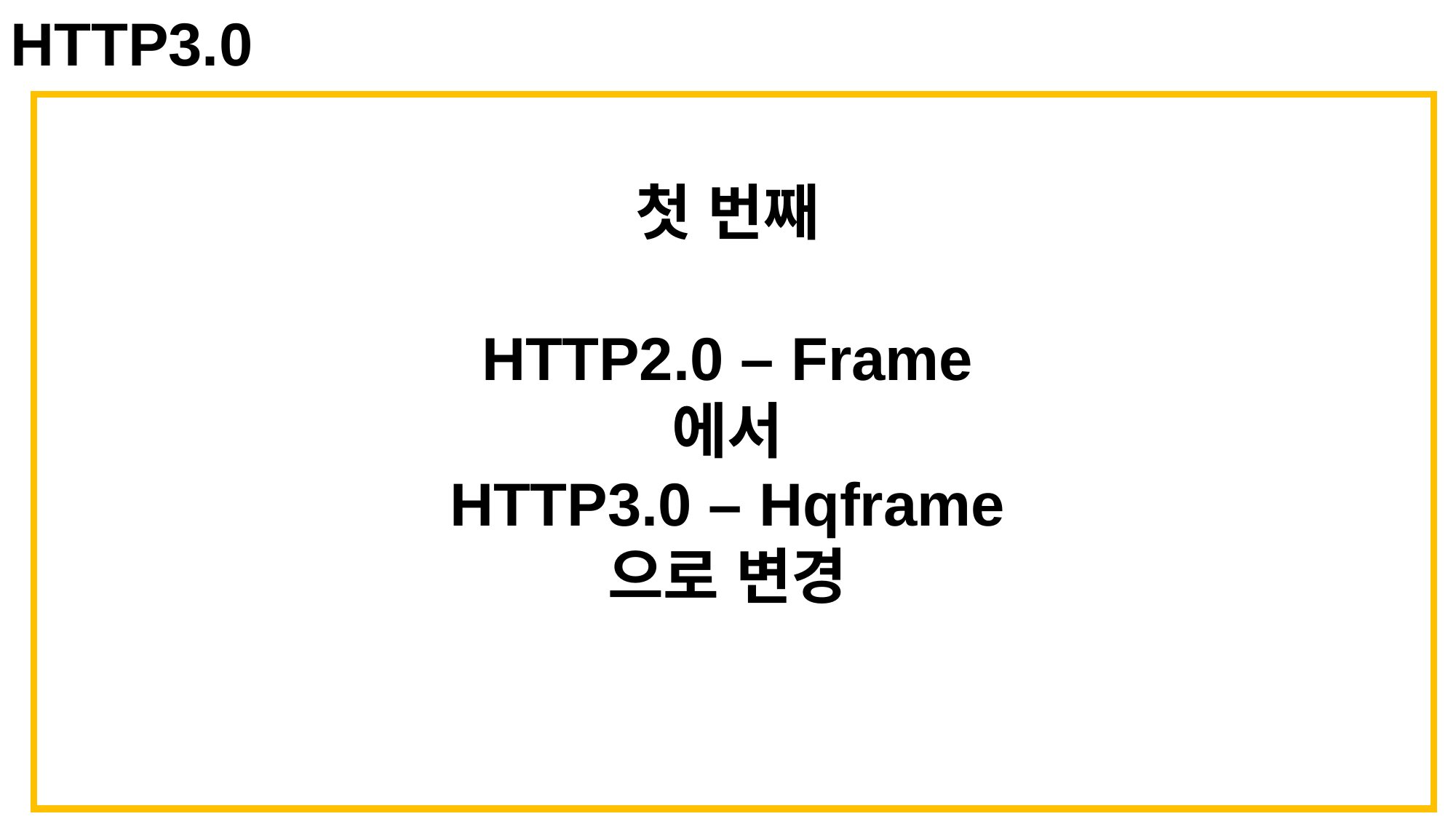

HTTP3.0

첫 번째
HTTP2.0 – Frame
에서
HTTP3.0 – Hqframe
으로 변경